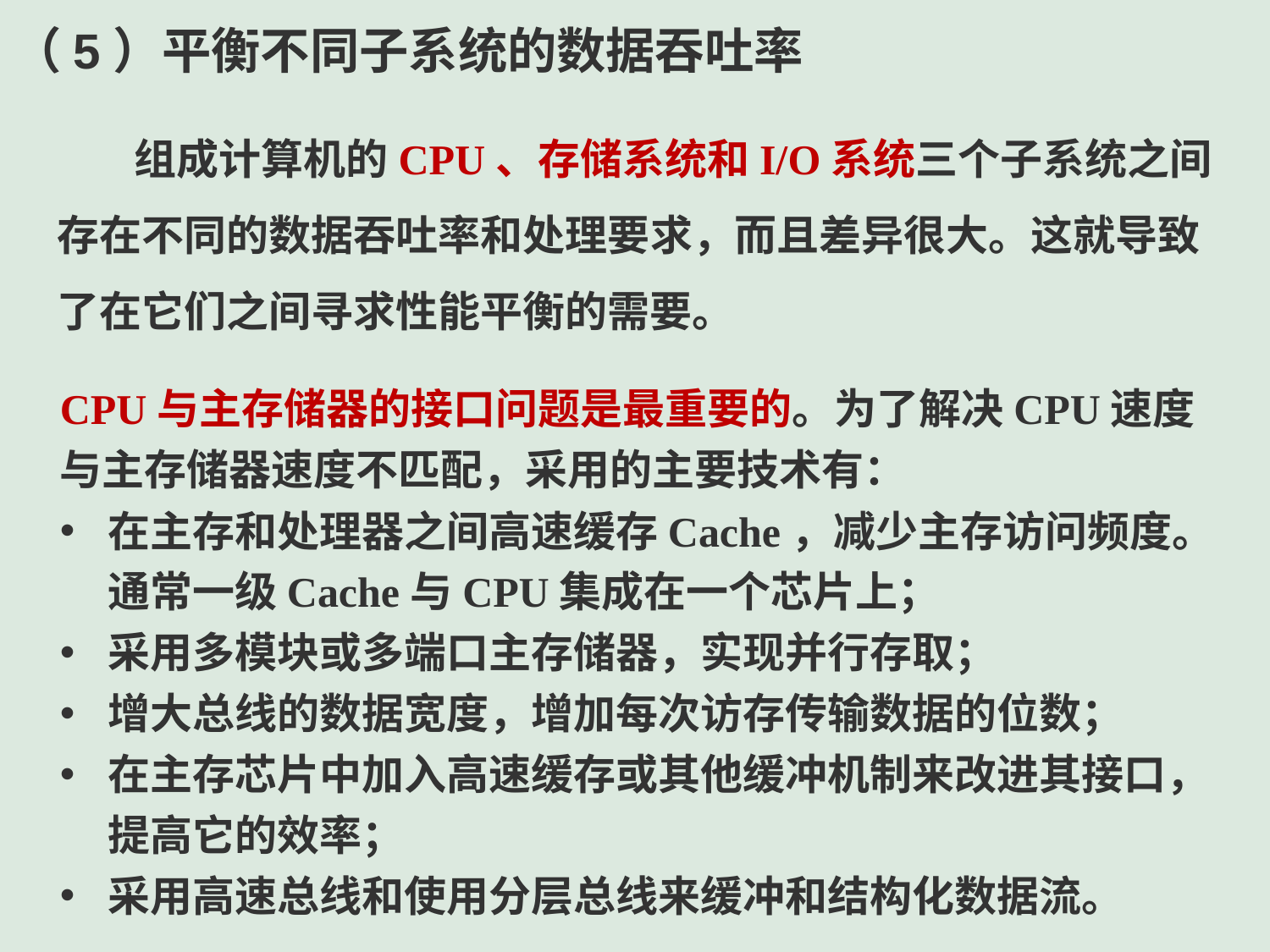

（5）平衡不同子系统的数据吞吐率
       组成计算机的CPU、存储系统和I/O系统三个子系统之间存在不同的数据吞吐率和处理要求，而且差异很大。这就导致了在它们之间寻求性能平衡的需要。
CPU与主存储器的接口问题是最重要的。为了解决CPU速度与主存储器速度不匹配，采用的主要技术有：
在主存和处理器之间高速缓存Cache，减少主存访问频度。通常一级Cache与CPU集成在一个芯片上；
采用多模块或多端口主存储器，实现并行存取；
增大总线的数据宽度，增加每次访存传输数据的位数；
在主存芯片中加入高速缓存或其他缓冲机制来改进其接口，提高它的效率；
采用高速总线和使用分层总线来缓冲和结构化数据流。
97